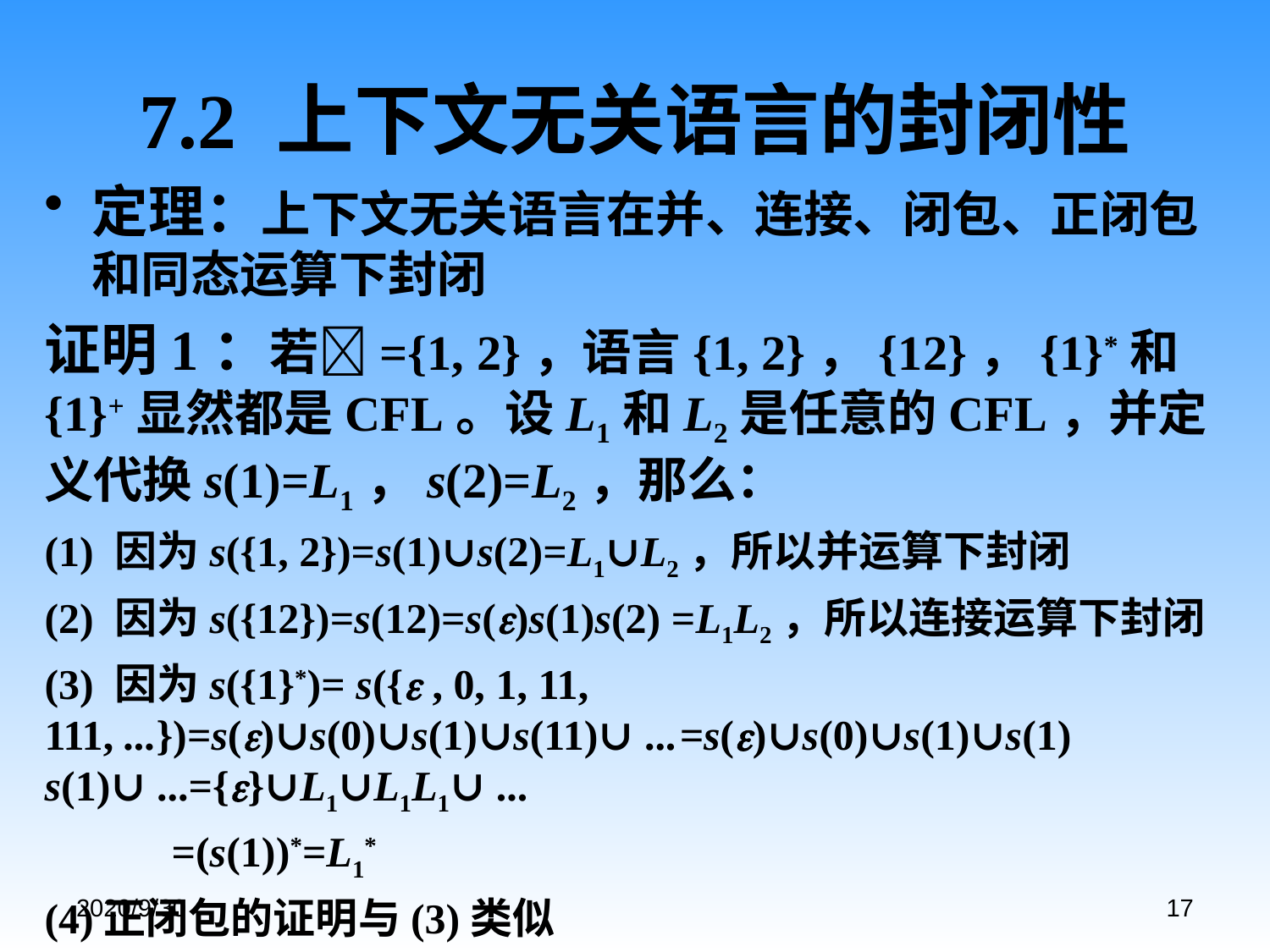

# 7.2 上下文无关语言的封闭性
定理：上下文无关语言在并、连接、闭包、正闭包和同态运算下封闭
证明1：若Σ={1, 2}，语言{1, 2}，{12}，{1}*和{1}+显然都是CFL。设L1和L2是任意的CFL，并定义代换s(1)=L1，s(2)=L2，那么：
(1) 因为s({1, 2})=s(1)∪s(2)=L1∪L2，所以并运算下封闭
(2) 因为s({12})=s(12)=s(ε)s(1)s(2) =L1L2，所以连接运算下封闭
(3) 因为s({1}*)= s({ε , 0, 1, 11, 111, ...})=s(ε)∪s(0)∪s(1)∪s(11)∪ ...	=s(ε)∪s(0)∪s(1)∪s(1) s(1)∪ ...={ε}∪L1∪L1L1∪ ...
	=(s(1))*=L1*
(4)正闭包的证明与(3)类似

2020/9/30
17